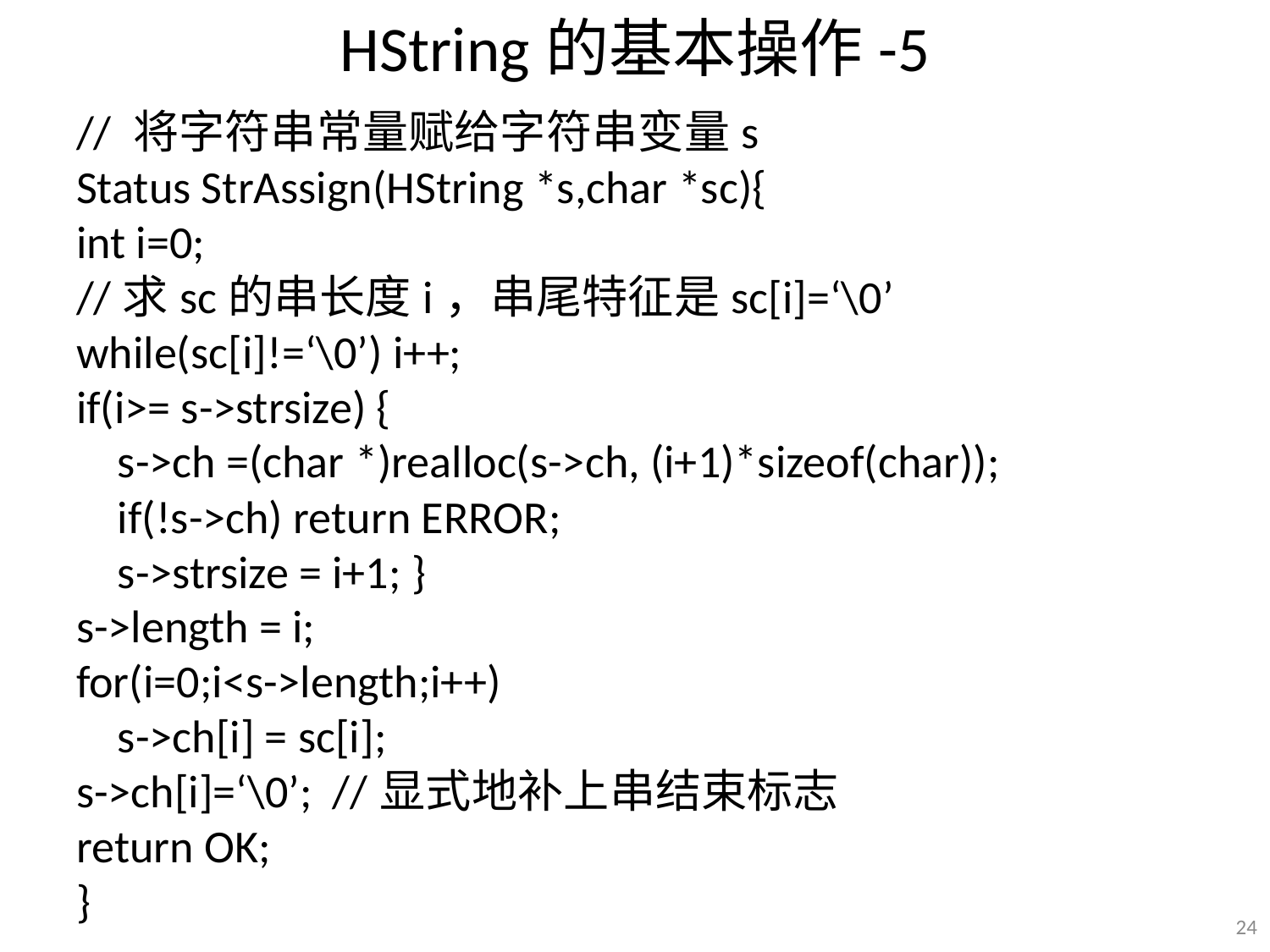

# HString的基本操作-5
// 将字符串常量赋给字符串变量s
Status StrAssign(HString *s,char *sc){
int i=0;
//求sc的串长度i，串尾特征是sc[i]=‘\0’
while(sc[i]!=‘\0’) i++;
if(i>= s->strsize) {
    s->ch =(char *)realloc(s->ch, (i+1)*sizeof(char));
    if(!s->ch) return ERROR;
    s->strsize = i+1; }
s->length = i;
for(i=0;i<s->length;i++)
    s->ch[i] = sc[i];
s->ch[i]=‘\0’;  //显式地补上串结束标志
return OK;
}
24